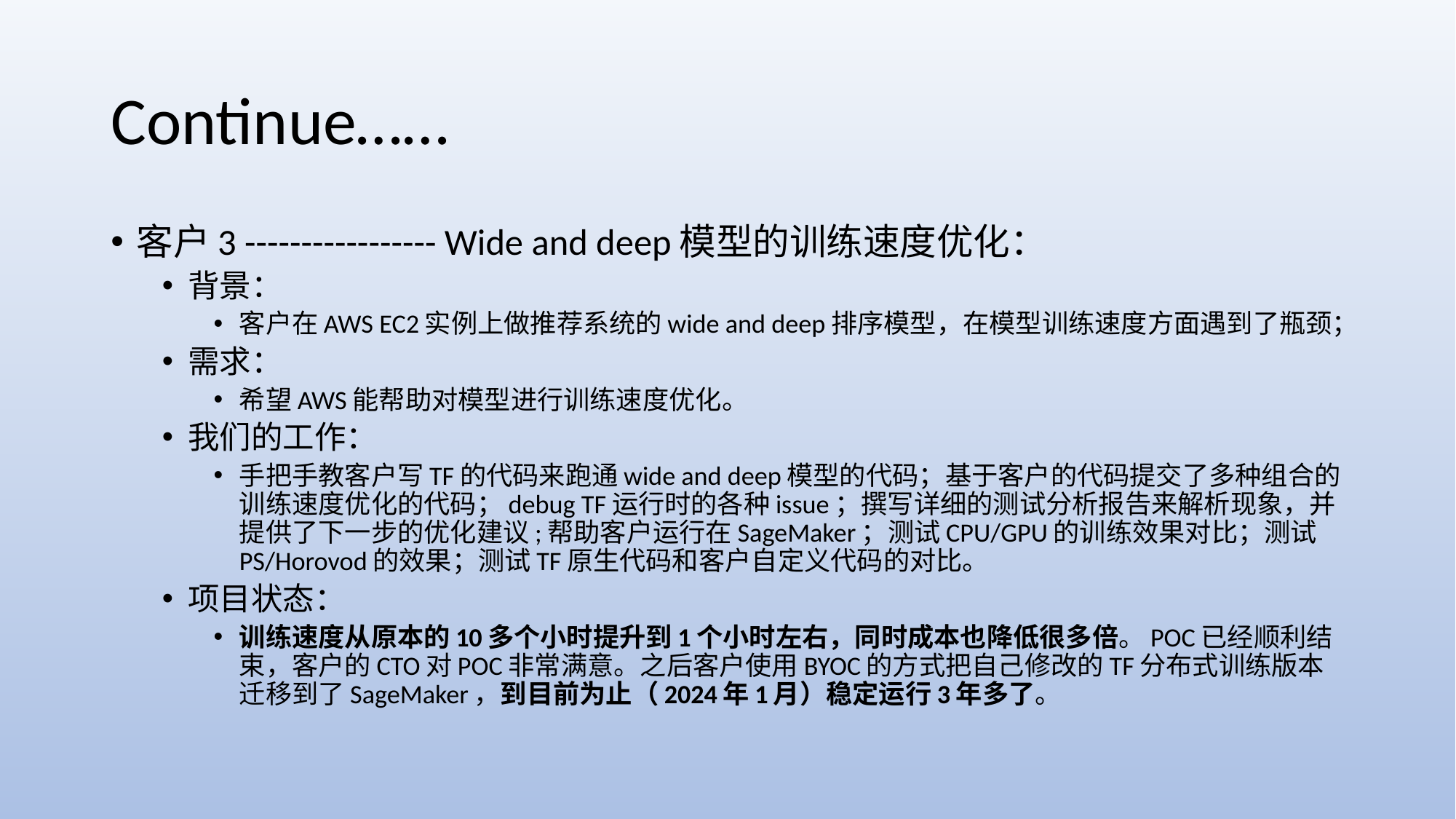

# Continue……
客户3 ----------------- Wide and deep模型的训练速度优化：
背景：
客户在AWS EC2实例上做推荐系统的wide and deep排序模型，在模型训练速度方面遇到了瓶颈；
需求：
希望AWS能帮助对模型进行训练速度优化。
我们的工作：
手把手教客户写TF的代码来跑通wide and deep模型的代码；基于客户的代码提交了多种组合的训练速度优化的代码；debug TF运行时的各种issue；撰写详细的测试分析报告来解析现象，并提供了下一步的优化建议;帮助客户运行在SageMaker；测试CPU/GPU的训练效果对比；测试PS/Horovod的效果；测试TF原生代码和客户自定义代码的对比。
项目状态：
训练速度从原本的10多个小时提升到1个小时左右，同时成本也降低很多倍。POC已经顺利结束，客户的CTO对POC非常满意。之后客户使用BYOC的方式把自己修改的TF分布式训练版本迁移到了SageMaker，到目前为止（2024年1月）稳定运行3年多了。